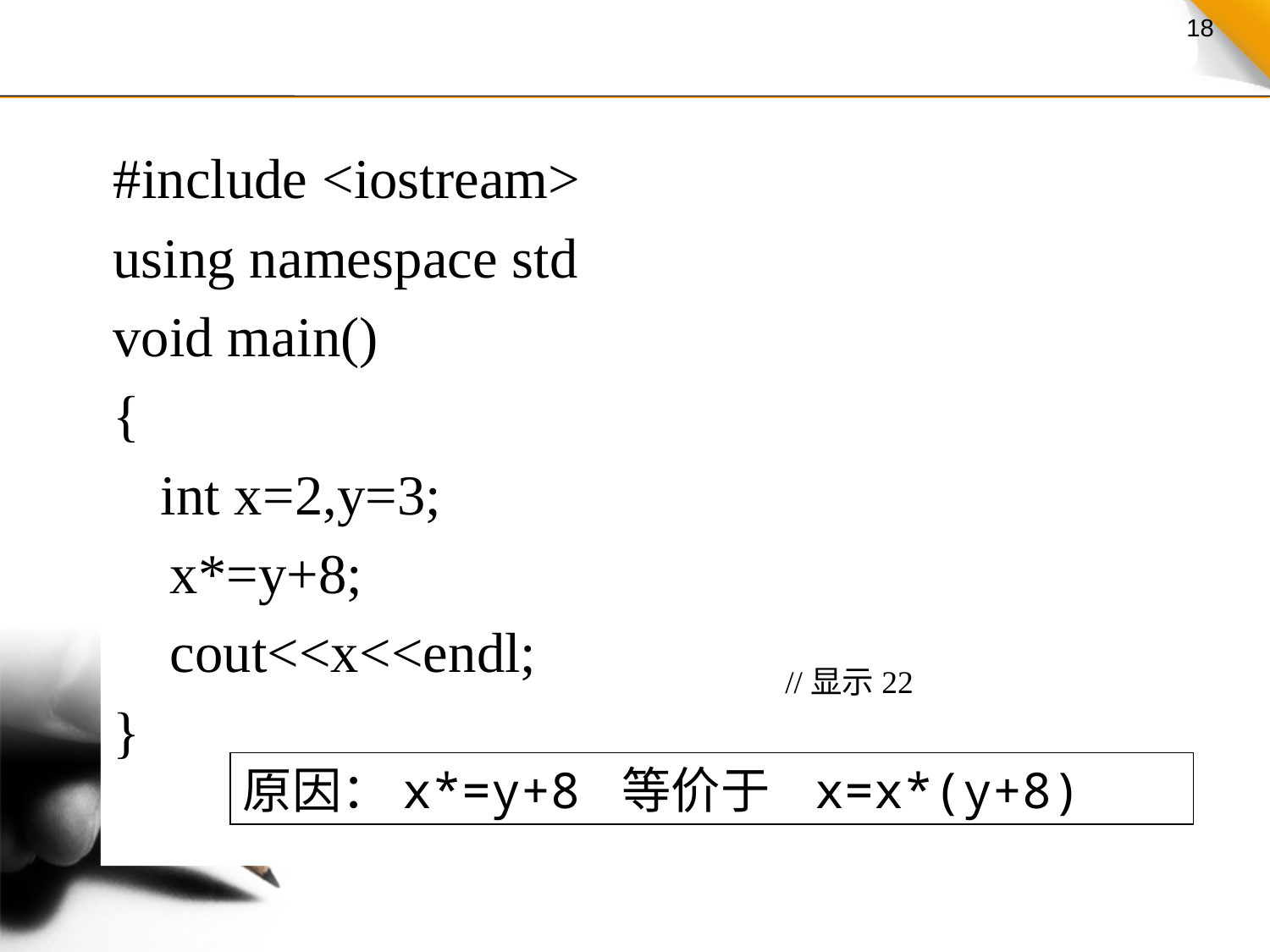

#include <iostream>
using namespace std
void main()
{
	int x=2,y=3;
    x*=y+8;
    cout<<x<<endl;
}

//显示22
原因：x*=y+8 等价于   x=x*(y+8)